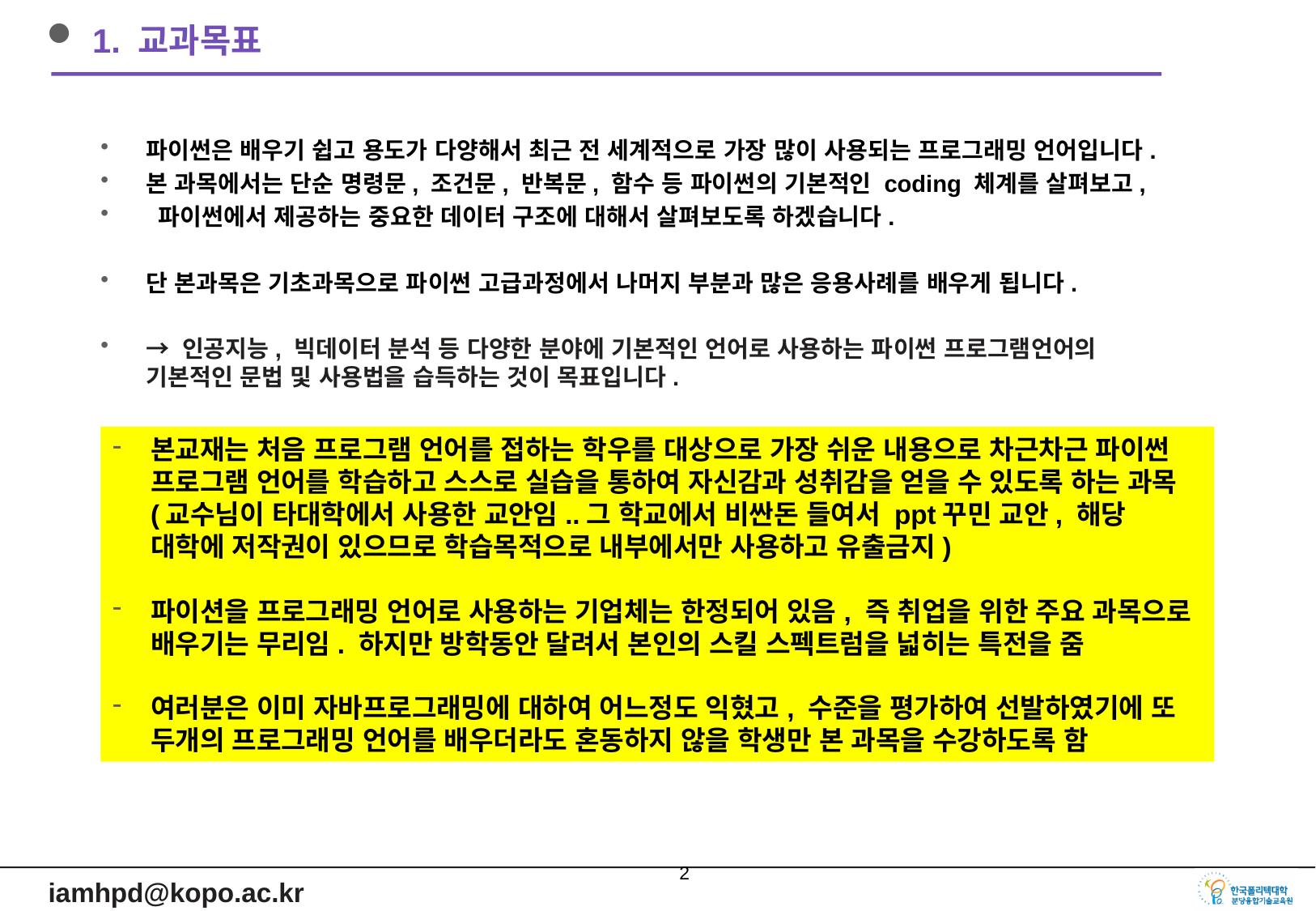

1. 교과목표
파이썬은 배우기 쉽고 용도가 다양해서 최근 전 세계적으로 가장 많이 사용되는 프로그래밍 언어입니다.
본 과목에서는 단순 명령문, 조건문, 반복문, 함수 등 파이썬의 기본적인 coding 체계를 살펴보고,
 파이썬에서 제공하는 중요한 데이터 구조에 대해서 살펴보도록 하겠습니다.

단 본과목은 기초과목으로 파이썬 고급과정에서 나머지 부분과 많은 응용사례를 배우게 됩니다.

→ 인공지능, 빅데이터 분석 등 다양한 분야에 기본적인 언어로 사용하는 파이썬 프로그램언어의 기본적인 문법 및 사용법을 습득하는 것이 목표입니다.
본교재는 처음 프로그램 언어를 접하는 학우를 대상으로 가장 쉬운 내용으로 차근차근 파이썬 프로그램 언어를 학습하고 스스로 실습을 통하여 자신감과 성취감을 얻을 수 있도록 하는 과목 (교수님이 타대학에서 사용한 교안임..그 학교에서 비싼돈 들여서 ppt꾸민 교안, 해당 대학에 저작권이 있으므로 학습목적으로 내부에서만 사용하고 유출금지)

파이션을 프로그래밍 언어로 사용하는 기업체는 한정되어 있음, 즉 취업을 위한 주요 과목으로 배우기는 무리임. 하지만 방학동안 달려서 본인의 스킬 스펙트럼을 넓히는 특전을 줌

여러분은 이미 자바프로그래밍에 대하여 어느정도 익혔고, 수준을 평가하여 선발하였기에 또 두개의 프로그래밍 언어를 배우더라도 혼동하지 않을 학생만 본 과목을 수강하도록 함
2